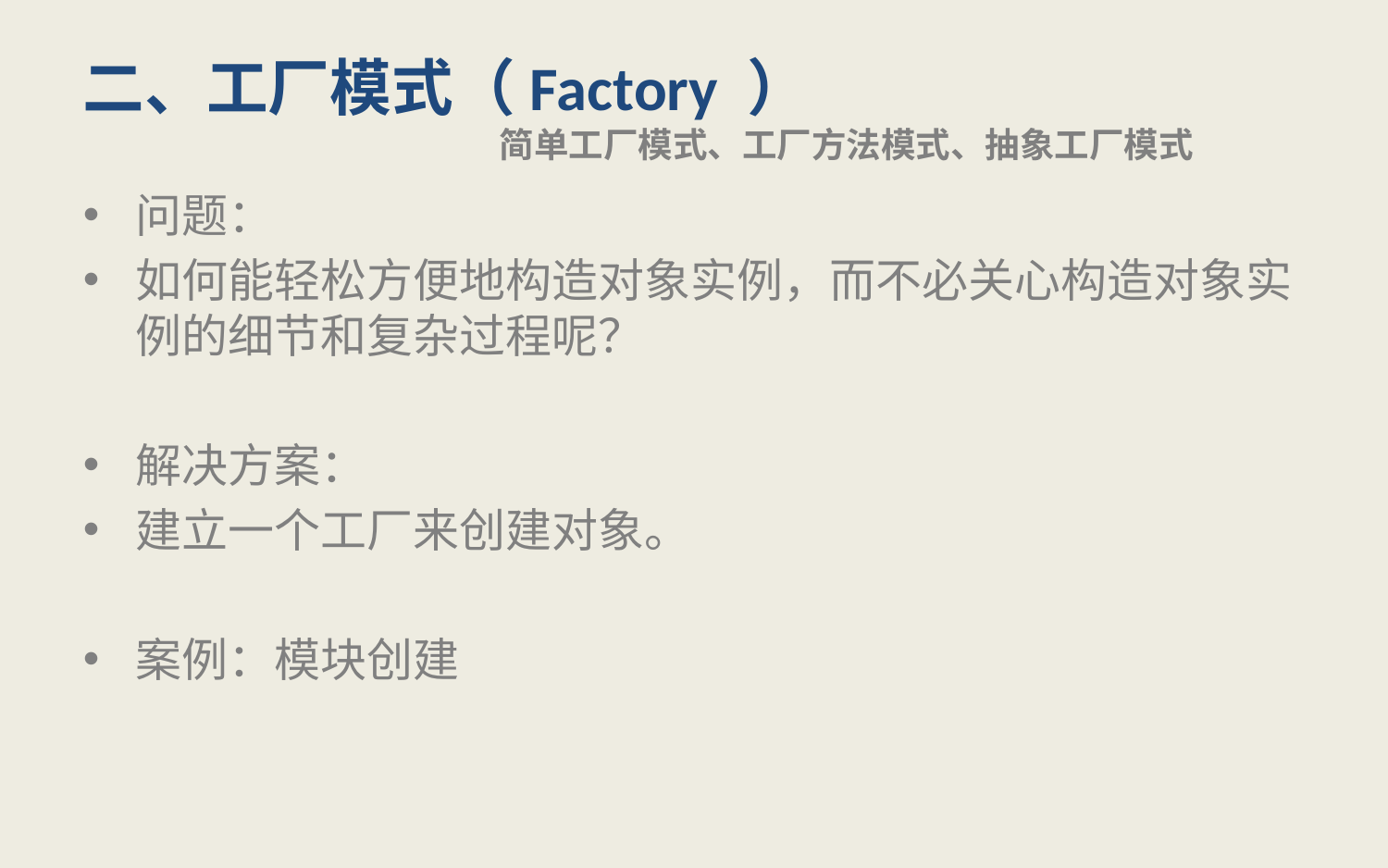

# 二、工厂模式（Factory ） 简单工厂模式、工厂方法模式、抽象工厂模式
问题：
如何能轻松方便地构造对象实例，而不必关心构造对象实例的细节和复杂过程呢？

解决方案：
建立一个工厂来创建对象。

案例：模块创建